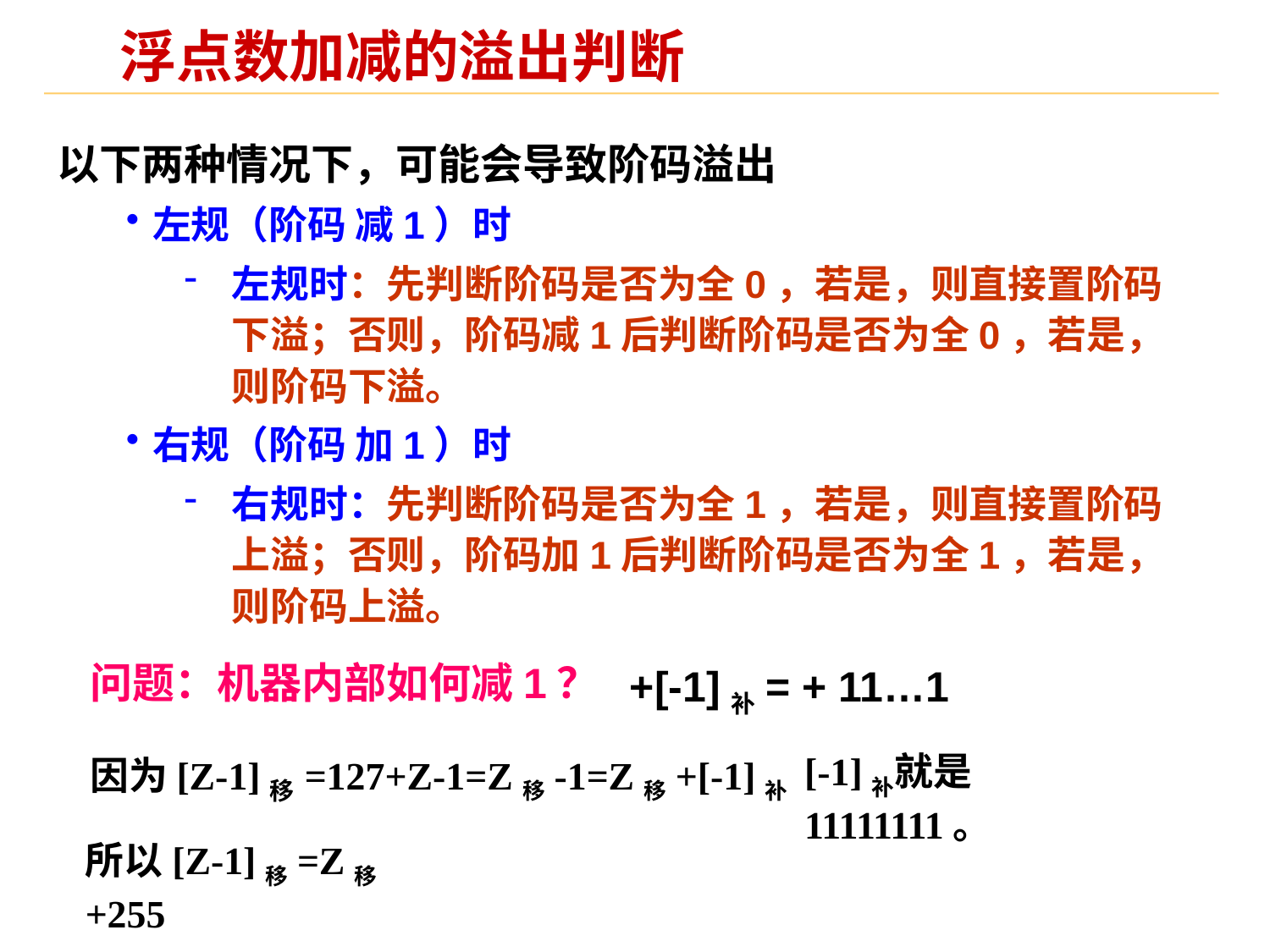

# 浮点数加减的溢出判断
以下两种情况下，可能会导致阶码溢出
左规（阶码 减1）时
左规时：先判断阶码是否为全0，若是，则直接置阶码下溢；否则，阶码减1后判断阶码是否为全0，若是，则阶码下溢。
右规（阶码 加1）时
右规时：先判断阶码是否为全1，若是，则直接置阶码上溢；否则，阶码加1后判断阶码是否为全1，若是，则阶码上溢。
问题：机器内部如何减1？
+[-1]补 = + 11…1
因为[Z-1]移=127+Z-1=Z移-1=Z移+[-1]补
[-1]补就是11111111。

所以[Z-1]移=Z移+255
60